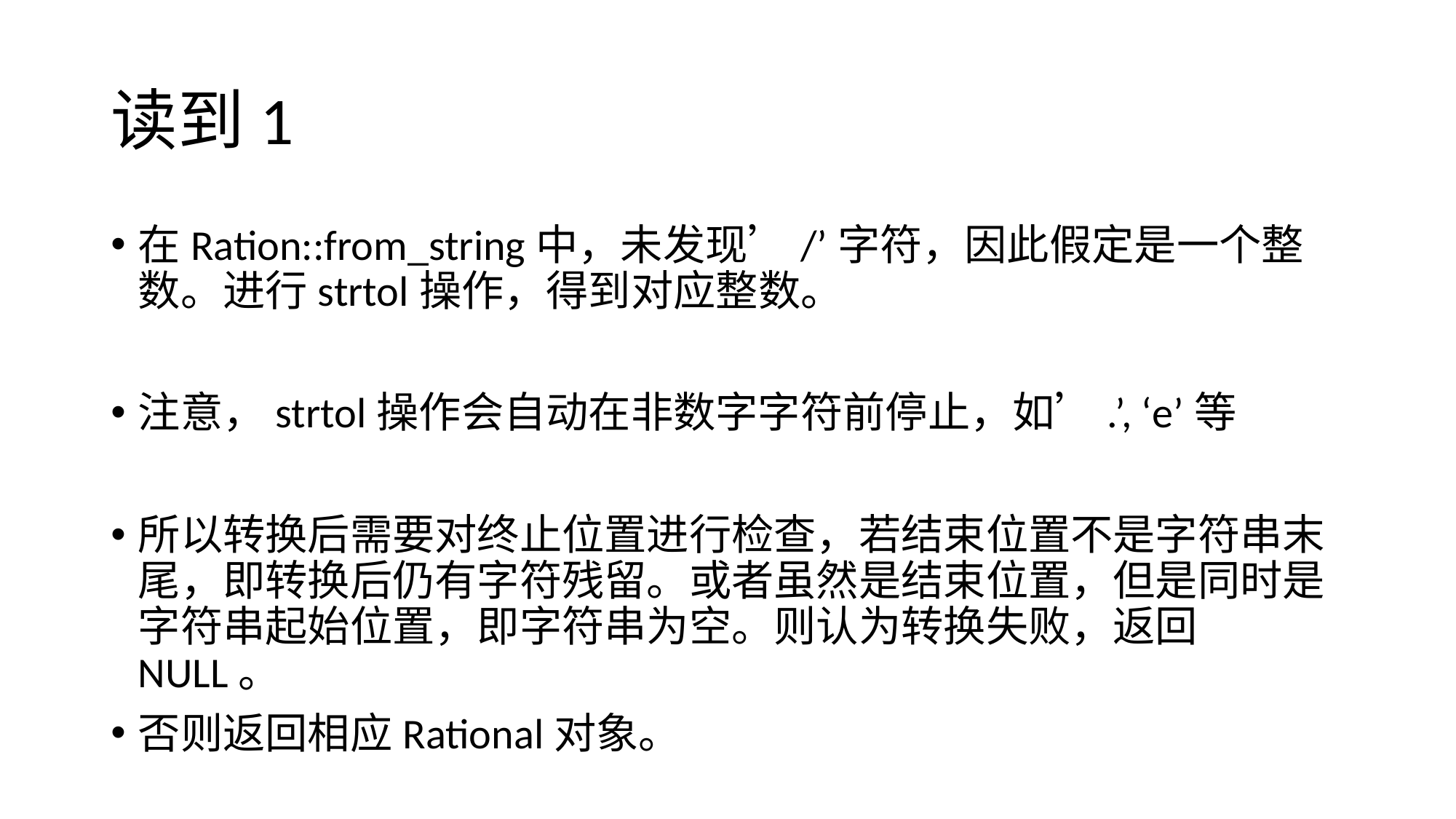

# 读到1
在Ration::from_string中，未发现’/’字符，因此假定是一个整数。进行strtol操作，得到对应整数。

注意，strtol操作会自动在非数字字符前停止，如’.’, ‘e’等

所以转换后需要对终止位置进行检查，若结束位置不是字符串末尾，即转换后仍有字符残留。或者虽然是结束位置，但是同时是字符串起始位置，即字符串为空。则认为转换失败，返回NULL。
否则返回相应Rational对象。